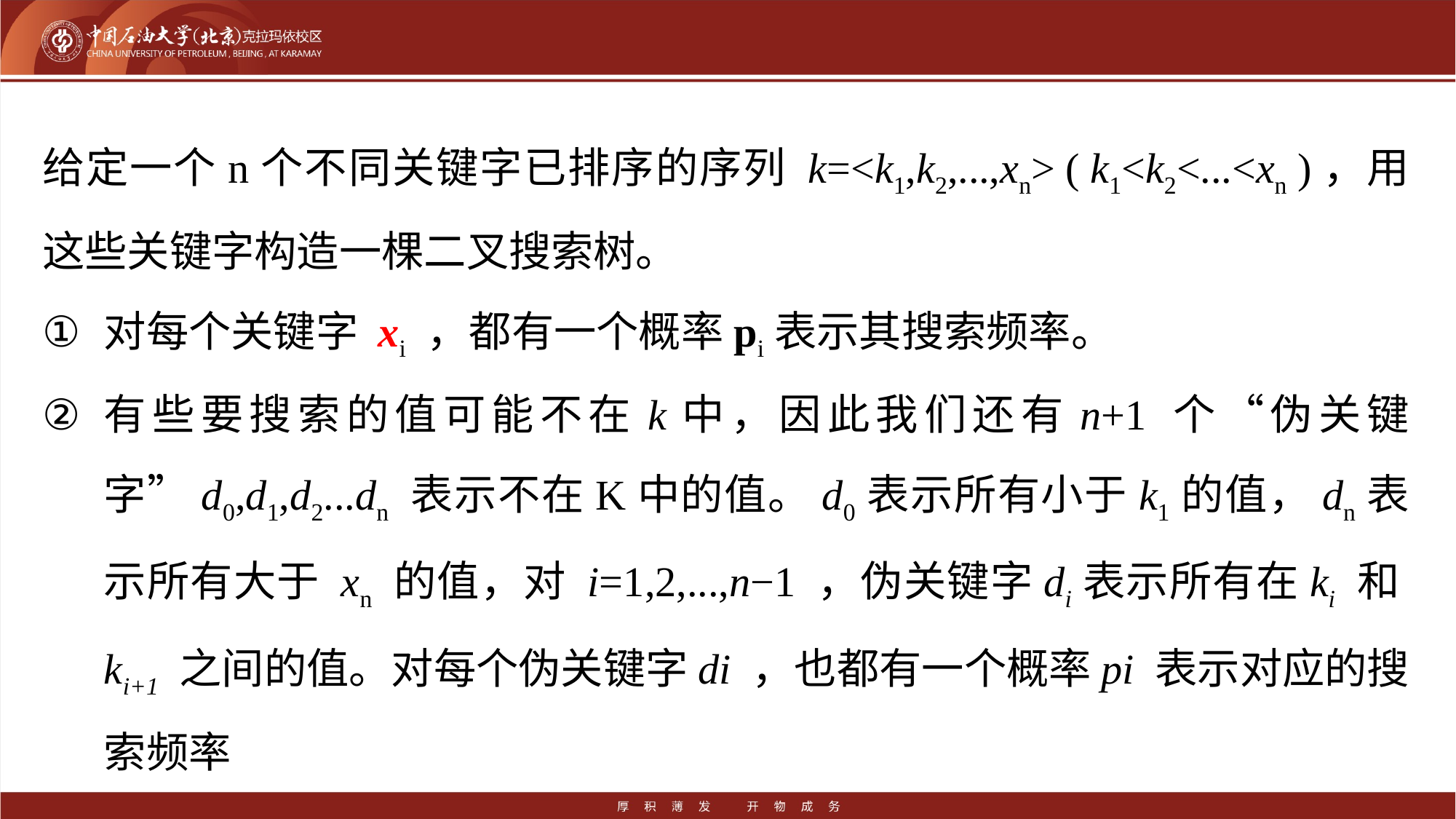

#
给定一个n个不同关键字已排序的序列 k=<k1,k2,...,xn> ( k1<k2<...<xn )，用这些关键字构造一棵二叉搜索树。
对每个关键字 xi ，都有一个概率pi表示其搜索频率。
有些要搜索的值可能不在k中，因此我们还有n+1 个“伪关键字”d0,d1,d2...dn 表示不在K中的值。d0表示所有小于k1的值，dn表示所有大于 xn 的值，对 i=1,2,...,n−1 ，伪关键字di表示所有在ki 和ki+1 之间的值。对每个伪关键字di ，也都有一个概率pi 表示对应的搜索频率